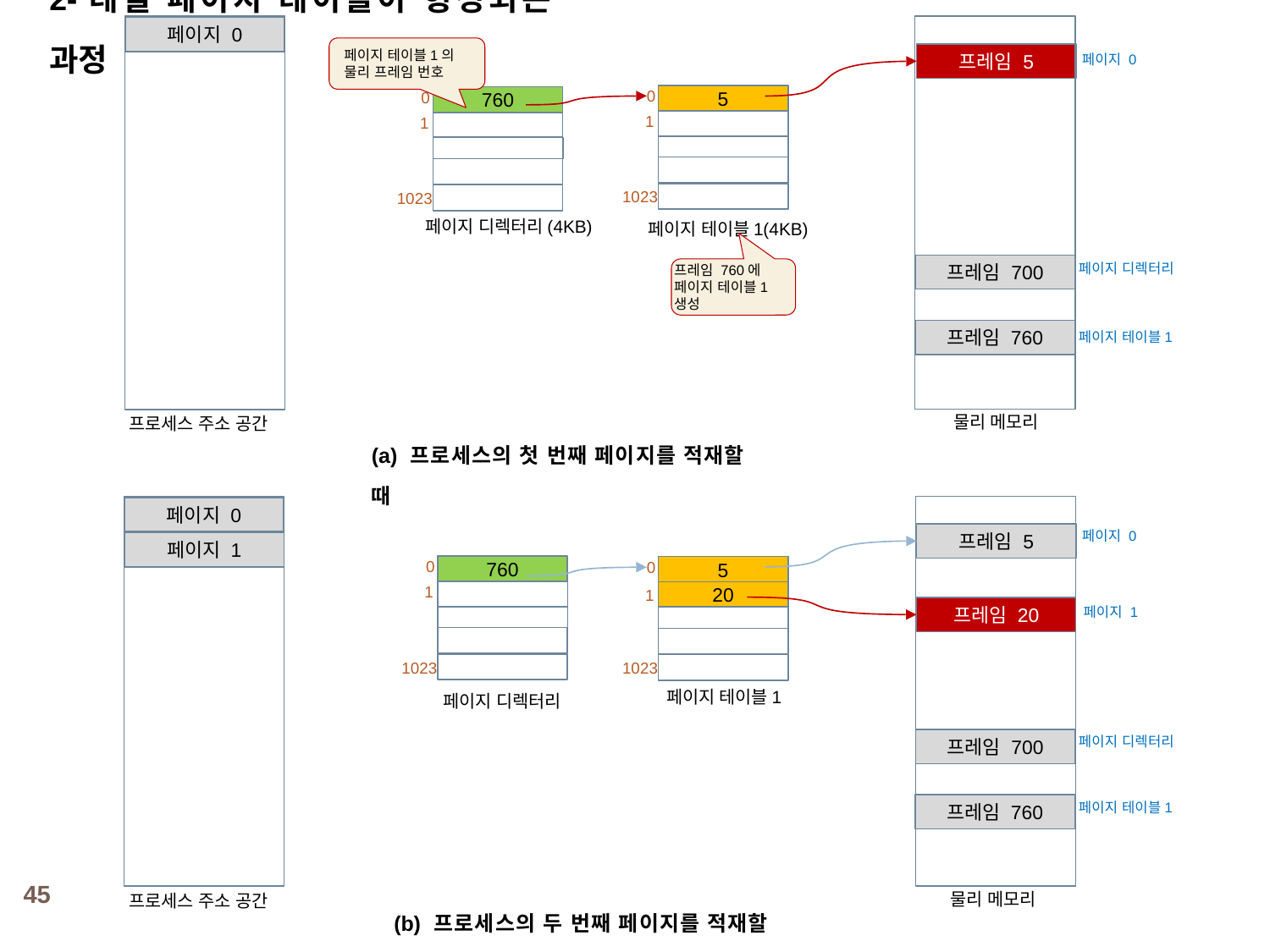

2-레벨 페이지 테이블이 형성되는 과정

페이지 0
페이지 0
프레임 5
페이지 테이블1의
물리 프레임 번호
5
0
760
0

1

1

1023
1023
페이지 디렉터리(4KB)
페이지 테이블1(4KB)
페이지 디렉터리
프레임 700
프레임 760에 페이지 테이블1 생성
프레임 760
페이지 테이블1
물리 메모리
프로세스 주소 공간
(a) 프로세스의 첫 번째 페이지를 적재할 때

페이지 0
페이지 0
프레임 5
페이지 1
760
5
0
0

20
1
1
페이지 1
프레임 20

1023
1023
페이지 테이블1
페이지 디렉터리
페이지 디렉터리
프레임 700
페이지 테이블1
프레임 760
45
(b) 프로세스의 두 번째 페이지를 적재할 때
물리 메모리
프로세스 주소 공간